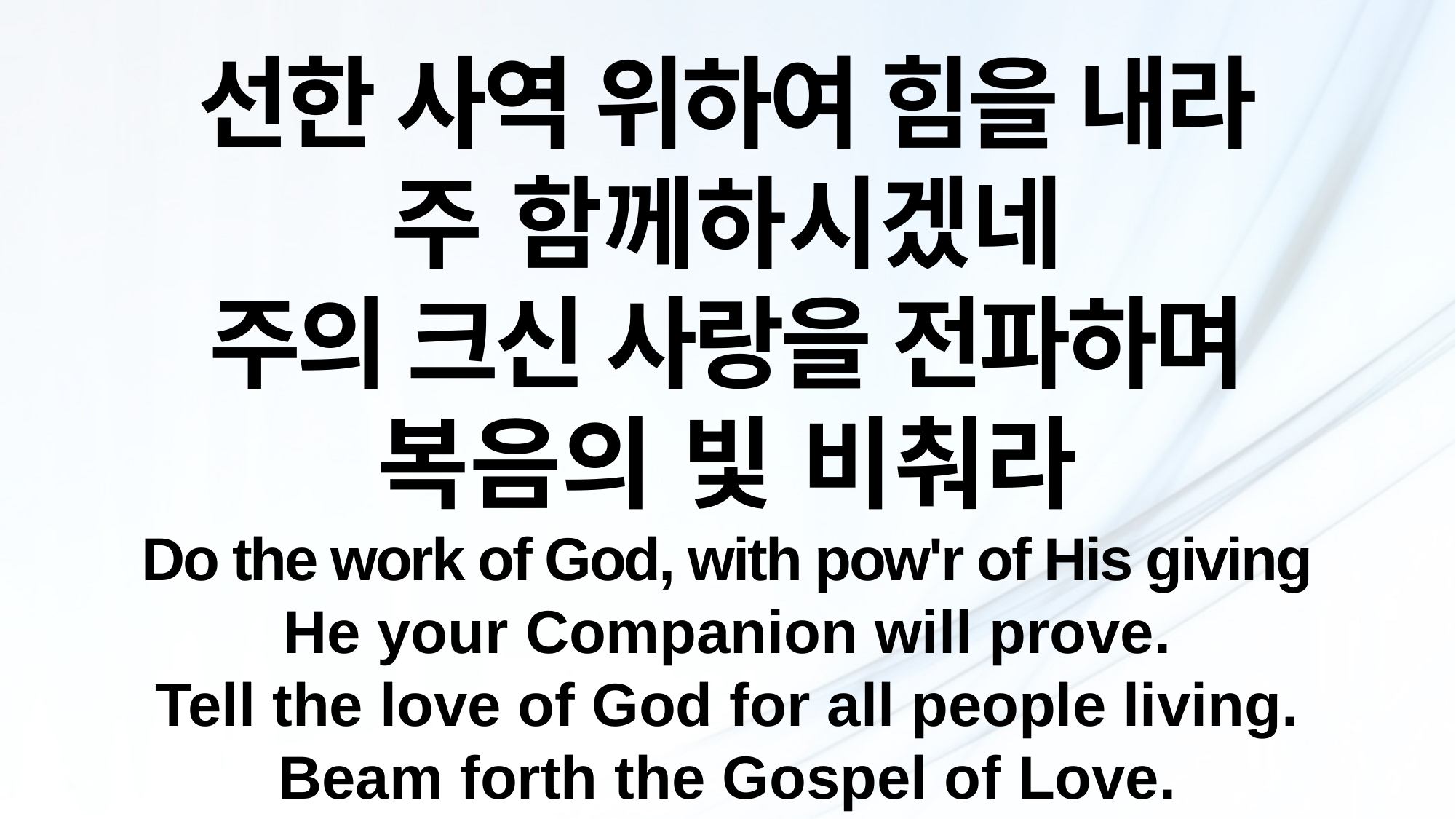

선한 사역 위하여 힘을 내라
주 함께하시겠네
주의 크신 사랑을 전파하며
복음의 빛 비춰라
Do the work of God, with pow'r of His giving
He your Companion will prove.
Tell the love of God for all people living.
Beam forth the Gospel of Love.